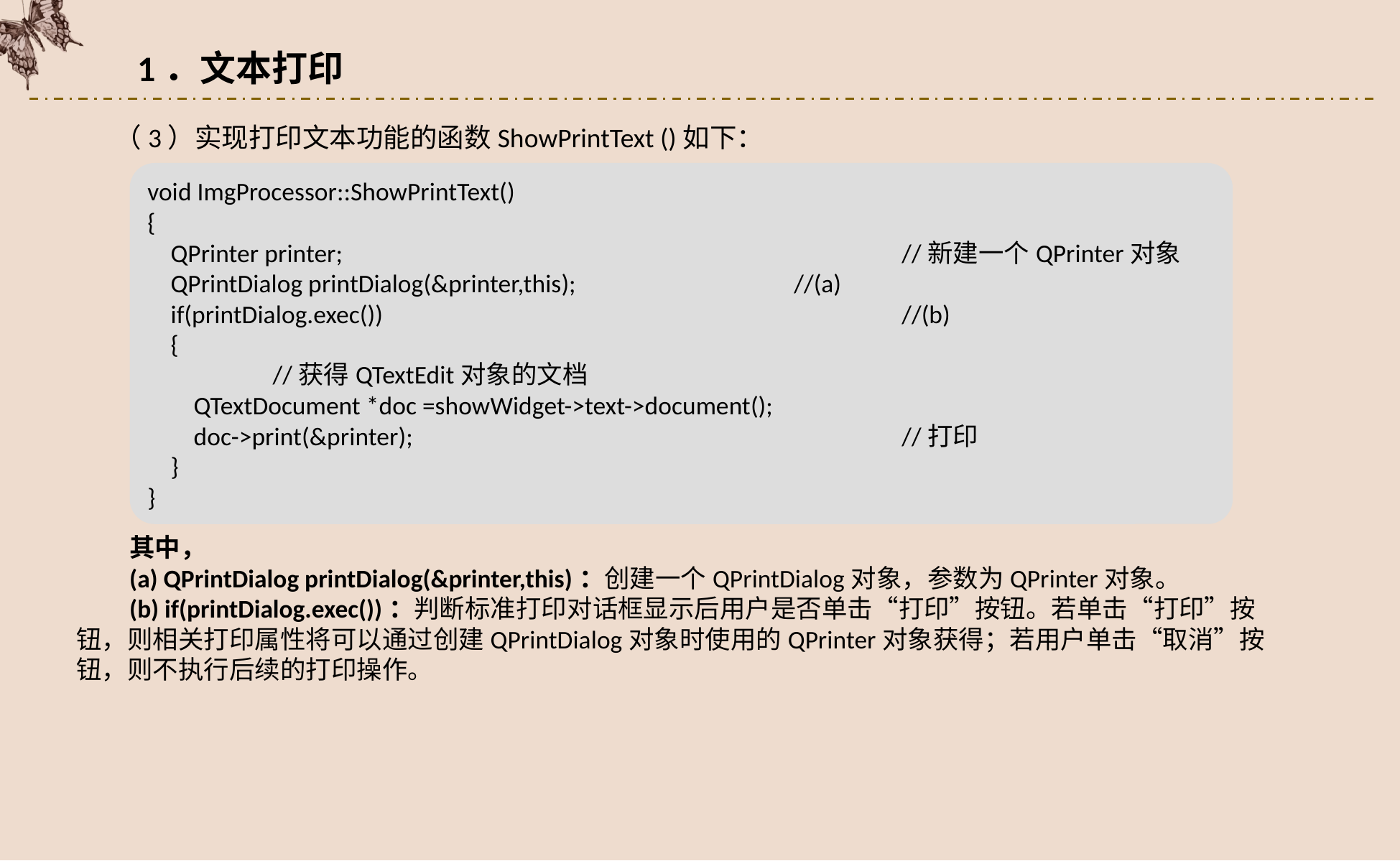

1．文本打印
（3）实现打印文本功能的函数ShowPrintText ()如下：
void ImgProcessor::ShowPrintText()
{
    QPrinter printer;						//新建一个QPrinter对象
    QPrintDialog printDialog(&printer,this);			//(a)
    if(printDialog.exec())					//(b)
    {
	   //获得QTextEdit对象的文档
        QTextDocument *doc =showWidget->text->document();
        doc->print(&printer);					//打印
    }
}
其中，
(a) QPrintDialog printDialog(&printer,this)：创建一个QPrintDialog对象，参数为QPrinter对象。
(b) if(printDialog.exec())：判断标准打印对话框显示后用户是否单击“打印”按钮。若单击“打印”按钮，则相关打印属性将可以通过创建QPrintDialog对象时使用的QPrinter对象获得；若用户单击“取消”按钮，则不执行后续的打印操作。